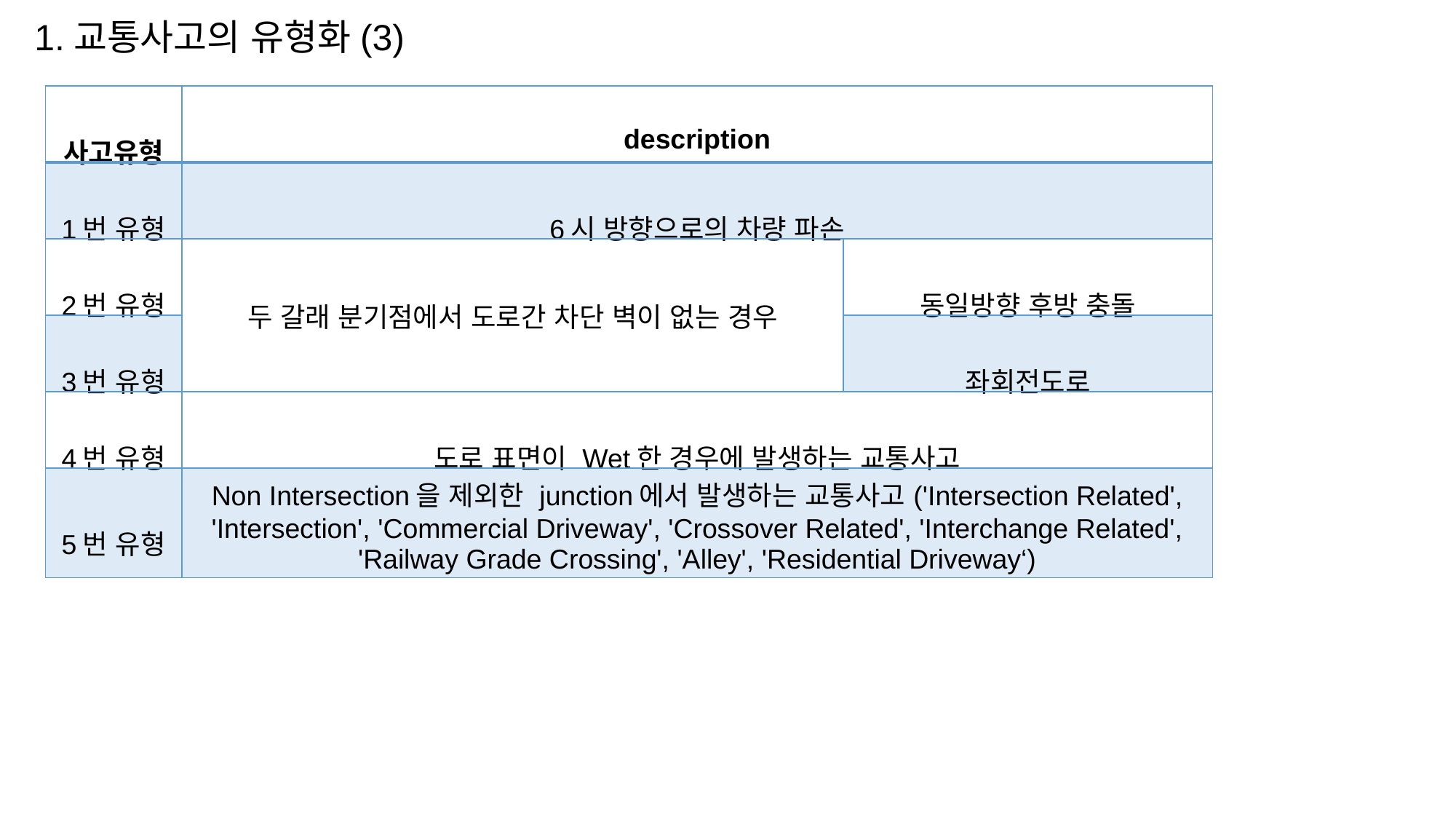

1.교통사고의 유형화(3)
| 사고유형 | description |  |
| --- | --- | --- |
| 1번 유형 | 6시 방향으로의 차량 파손 |  |
| 2번 유형 | 두 갈래 분기점에서 도로간 차단 벽이 없는 경우 | 동일방향 후방 충돌 |
| 3번 유형 |  | 좌회전도로 |
| 4번 유형 | 도로 표면이 Wet한 경우에 발생하는 교통사고 |  |
| 5번 유형 | Non Intersection을 제외한 junction에서 발생하는 교통사고('Intersection Related', 'Intersection', 'Commercial Driveway', 'Crossover Related', 'Interchange Related', 'Railway Grade Crossing', 'Alley', 'Residential Driveway‘) |  |